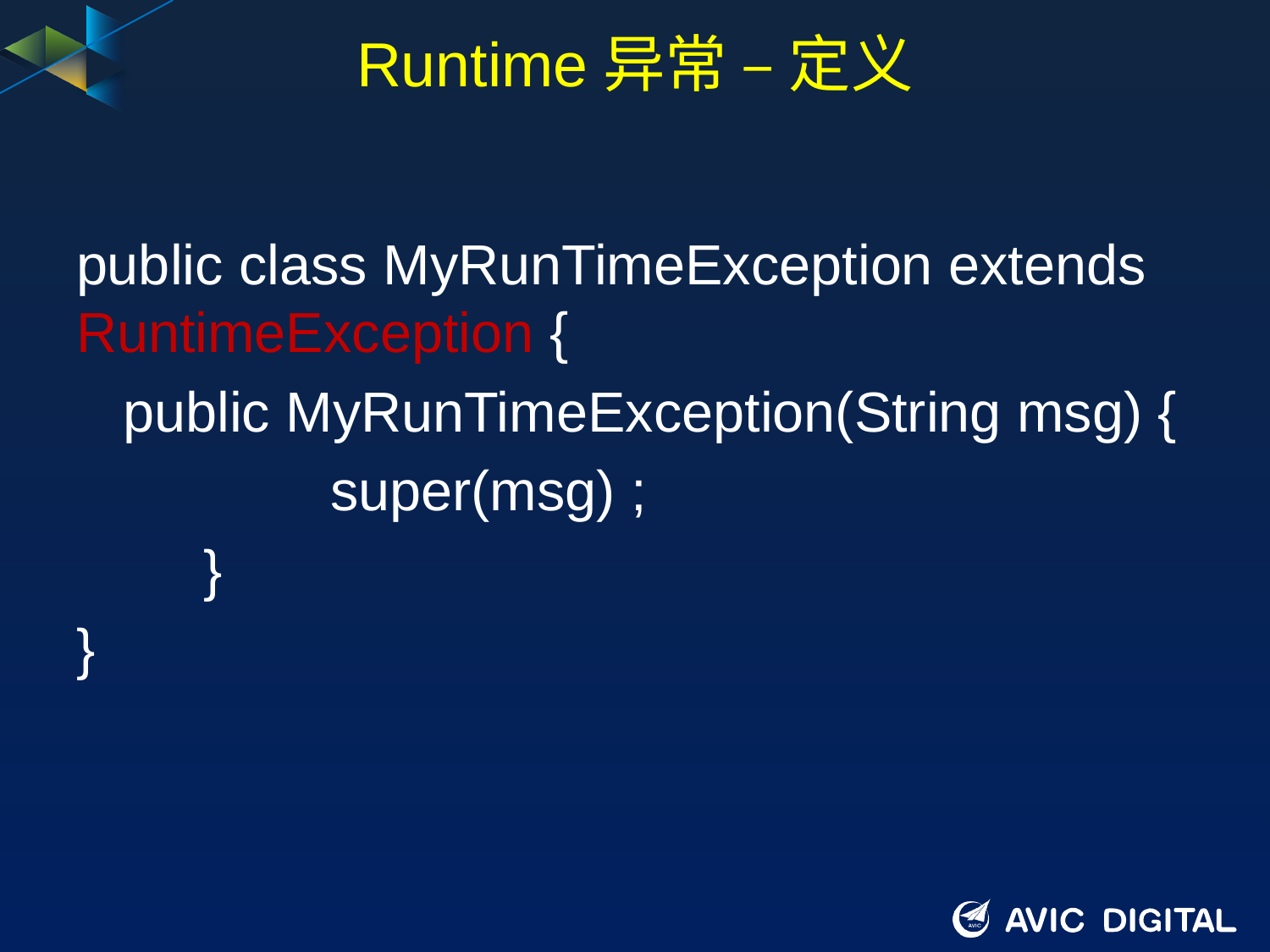

# Runtime异常 – 定义
public class MyRunTimeException extends RuntimeException {
   public MyRunTimeException(String msg) {
		super(msg) ;
	}
}